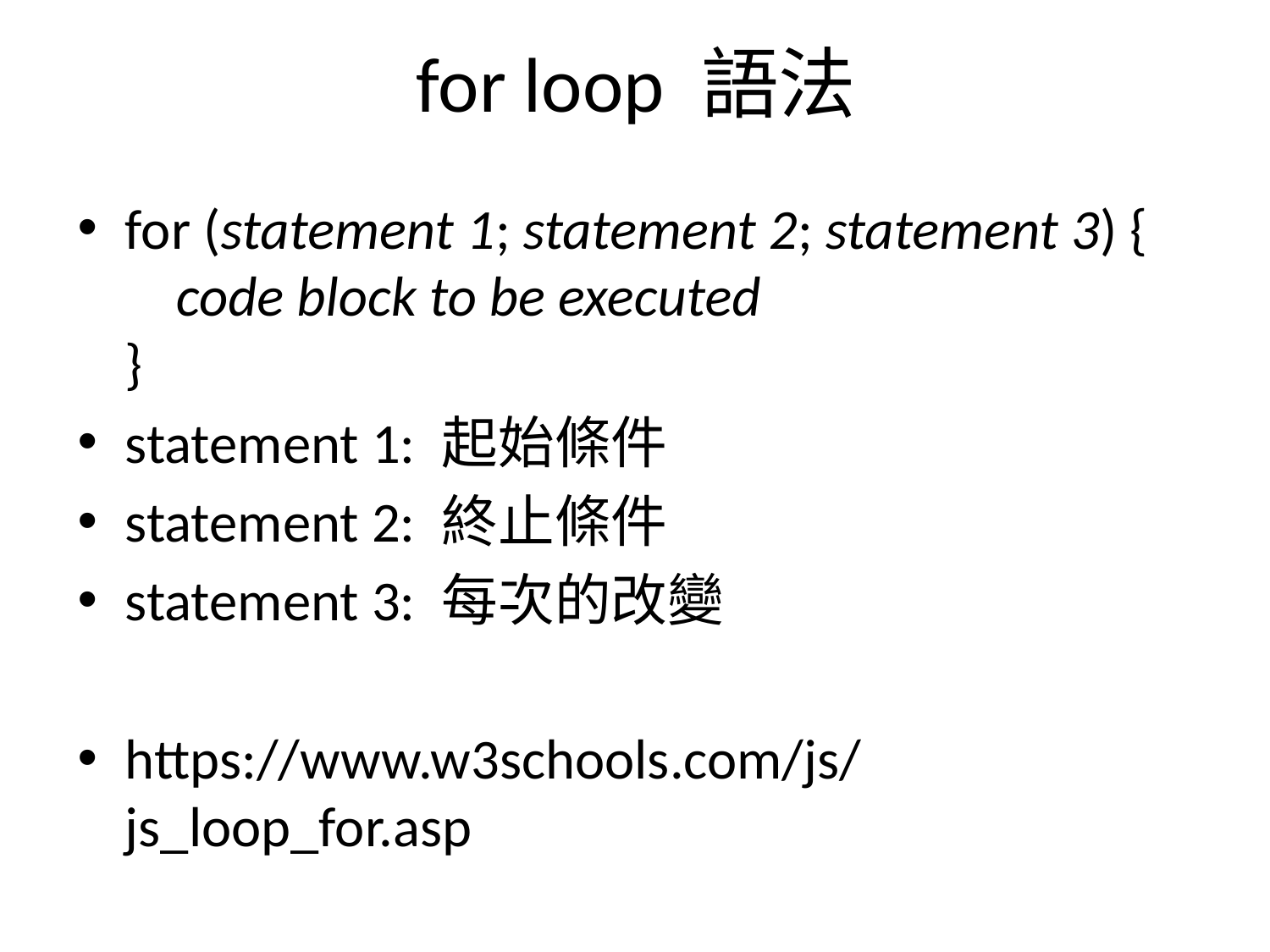

# for loop 語法
for (statement 1; statement 2; statement 3) {
    code block to be executed
}
statement 1: 起始條件
statement 2: 終止條件
statement 3: 每次的改變

https://www.w3schools.com/js/js_loop_for.asp